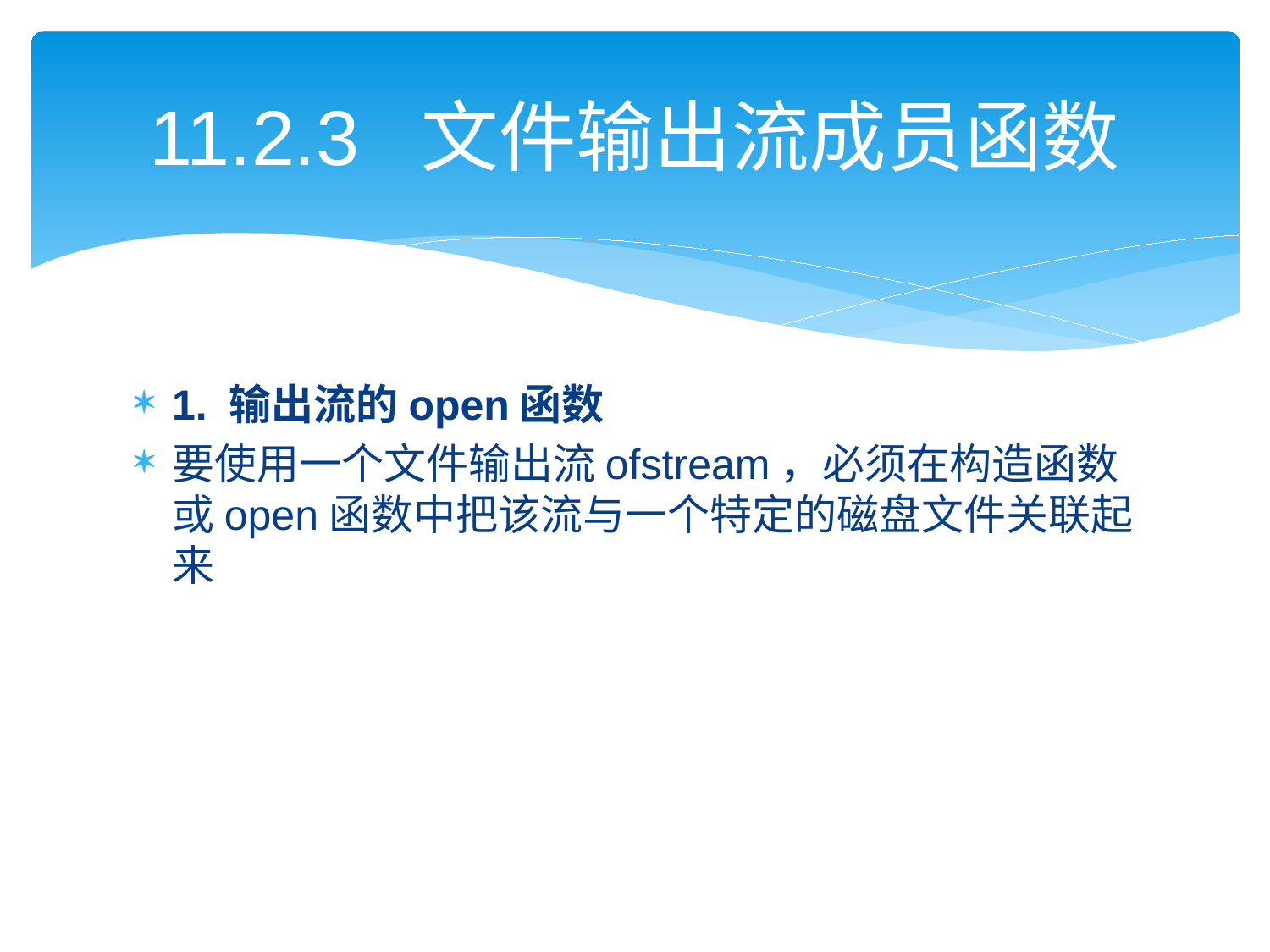

# 11.2.3  文件输出流成员函数
1. 输出流的open函数
要使用一个文件输出流ofstream，必须在构造函数或open函数中把该流与一个特定的磁盘文件关联起来